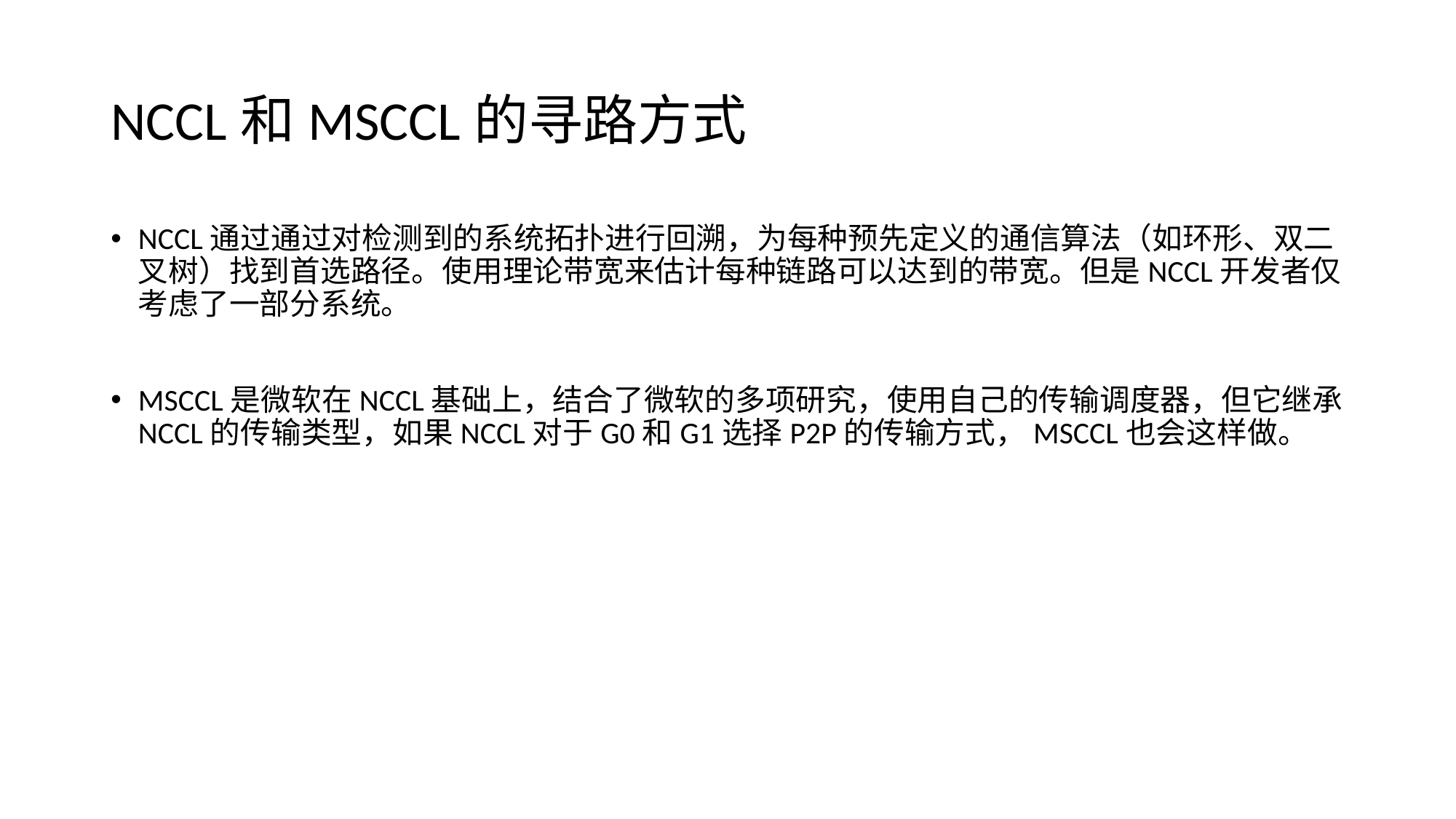

# NCCL和MSCCL的寻路方式
NCCL通过通过对检测到的系统拓扑进行回溯，为每种预先定义的通信算法（如环形、双二叉树）找到首选路径。使用理论带宽来估计每种链路可以达到的带宽。但是NCCL开发者仅考虑了一部分系统。

MSCCL是微软在NCCL基础上，结合了微软的多项研究，使用自己的传输调度器，但它继承NCCL的传输类型，如果NCCL对于G0和G1选择P2P的传输方式，MSCCL也会这样做。